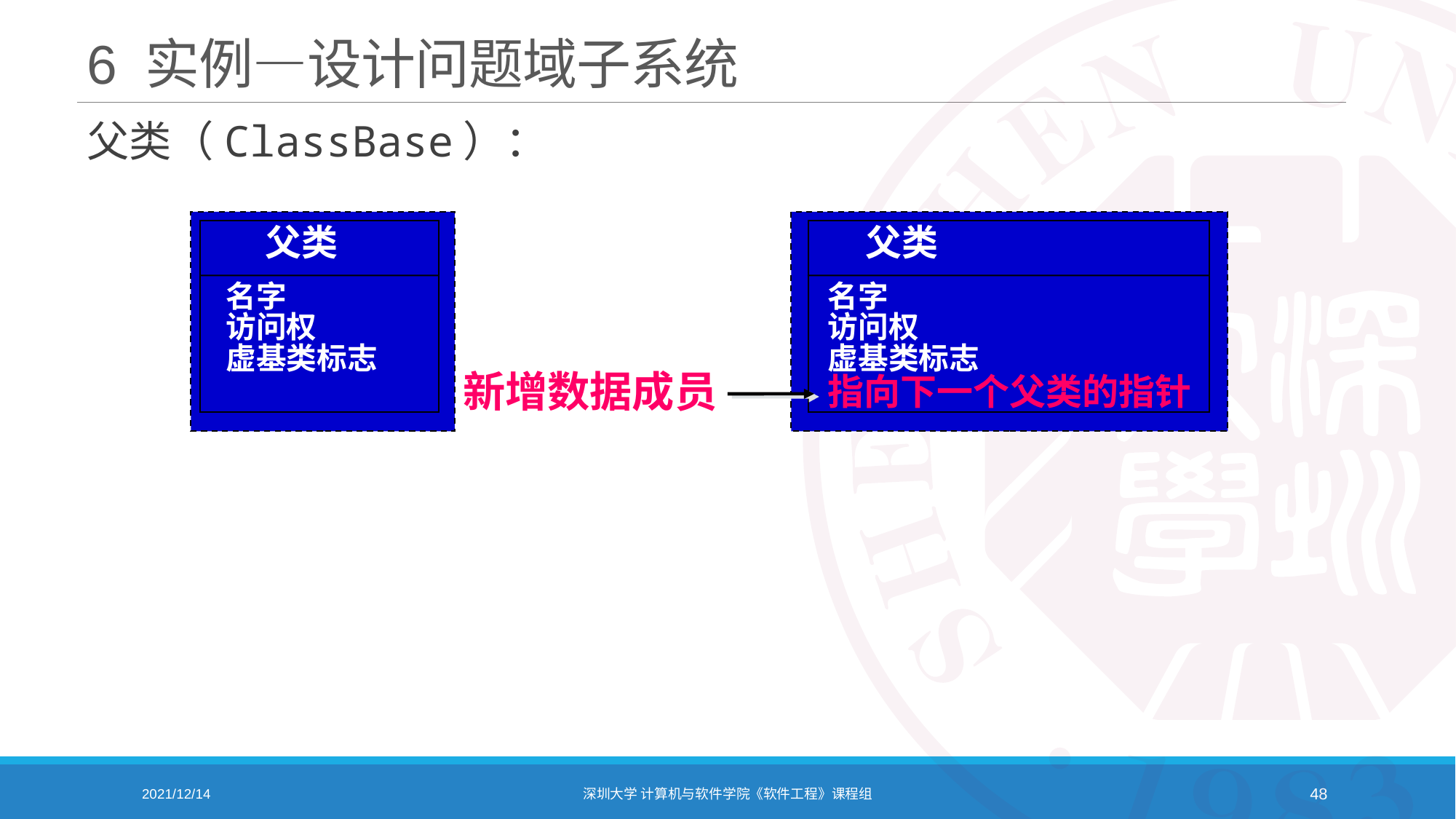

# 6 实例—设计问题域子系统
父类（ClassBase）：

父类
父类

名字
访问权
虚基类标志
名字
访问权
虚基类标志
指向下一个父类的指针
新增数据成员

2021/12/14
深圳大学 计算机与软件学院《软件工程》课程组
48